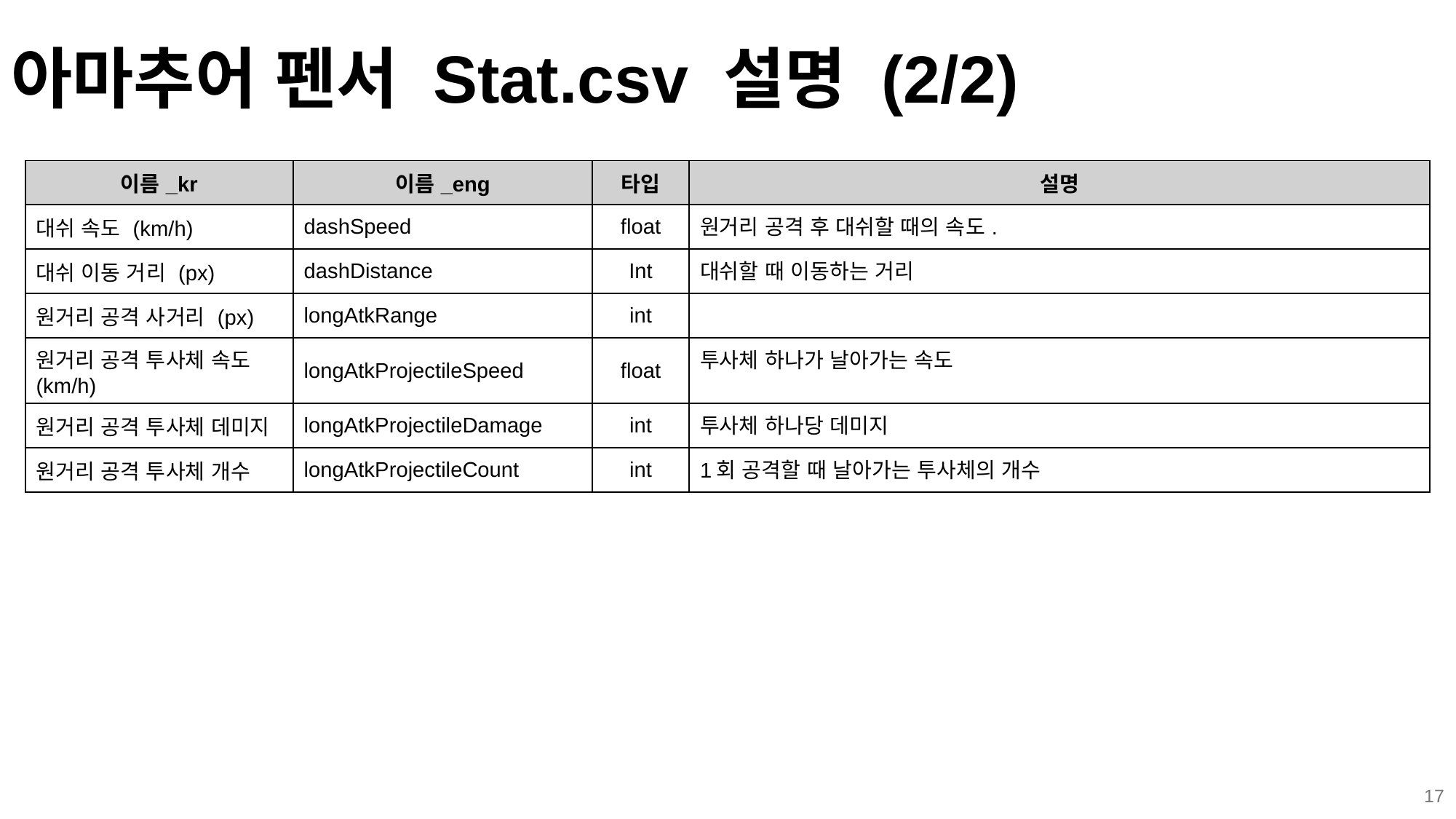

# 아마추어 펜서 Stat.csv 설명 (2/2)
| 이름\_kr | 이름\_eng | 타입 | 설명 |
| --- | --- | --- | --- |
| 대쉬 속도 (km/h) | dashSpeed | float | 원거리 공격 후 대쉬할 때의 속도. |
| 대쉬 이동 거리 (px) | dashDistance | Int | 대쉬할 때 이동하는 거리 |
| 원거리 공격 사거리 (px) | longAtkRange | int |  |
| 원거리 공격 투사체 속도 (km/h) | longAtkProjectileSpeed | float | 투사체 하나가 날아가는 속도 |
| 원거리 공격 투사체 데미지 | longAtkProjectileDamage | int | 투사체 하나당 데미지 |
| 원거리 공격 투사체 개수 | longAtkProjectileCount | int | 1회 공격할 때 날아가는 투사체의 개수 |
17